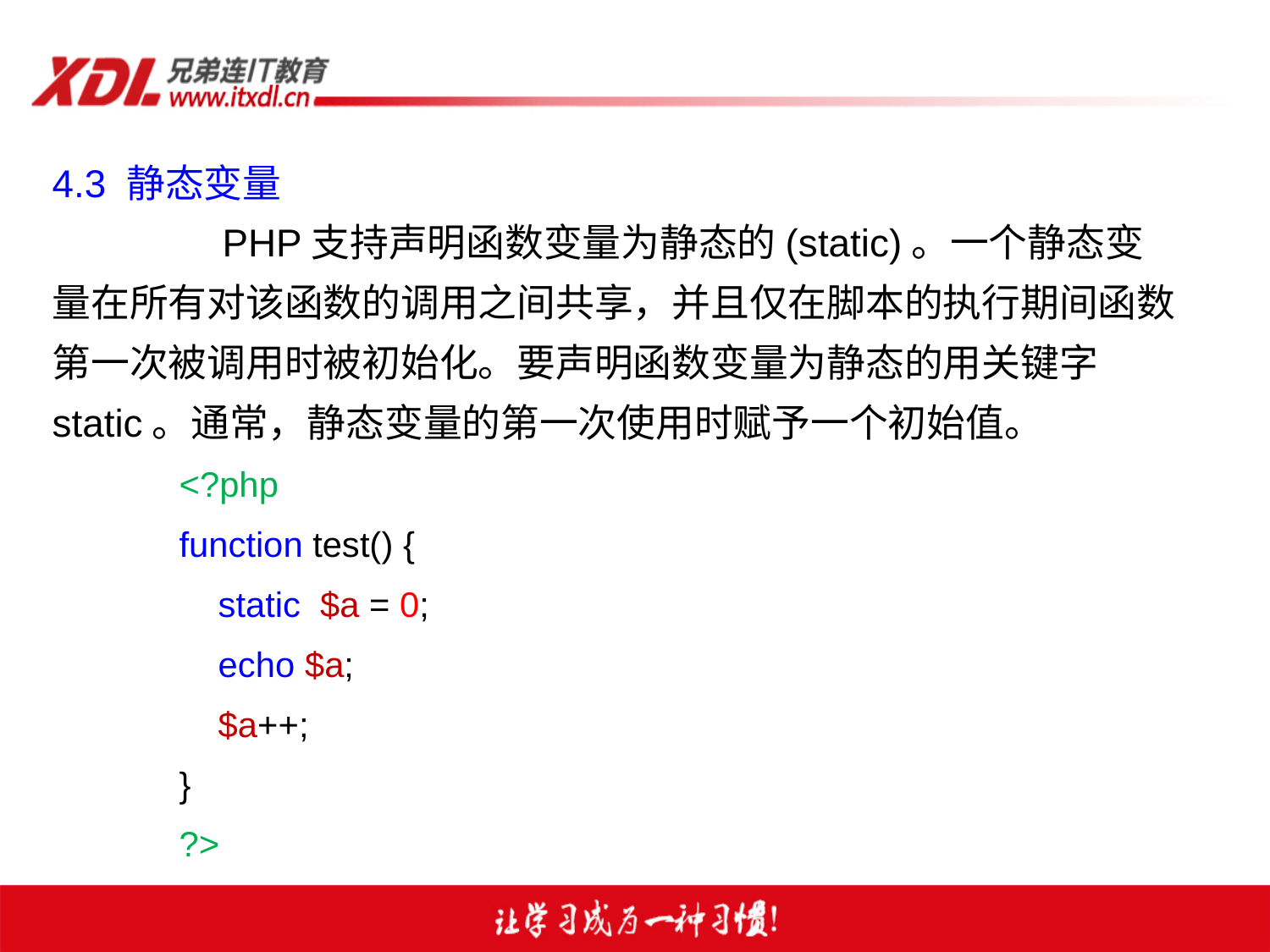

4.3 静态变量
	    PHP支持声明函数变量为静态的(static)。一个静态变量在所有对该函数的调用之间共享，并且仅在脚本的执行期间函数第一次被调用时被初始化。要声明函数变量为静态的用关键字static。通常，静态变量的第一次使用时赋予一个初始值。
	<?php
	function test() {
 	    static  $a = 0;
 	    echo $a;
  	    $a++;
	}
	?>